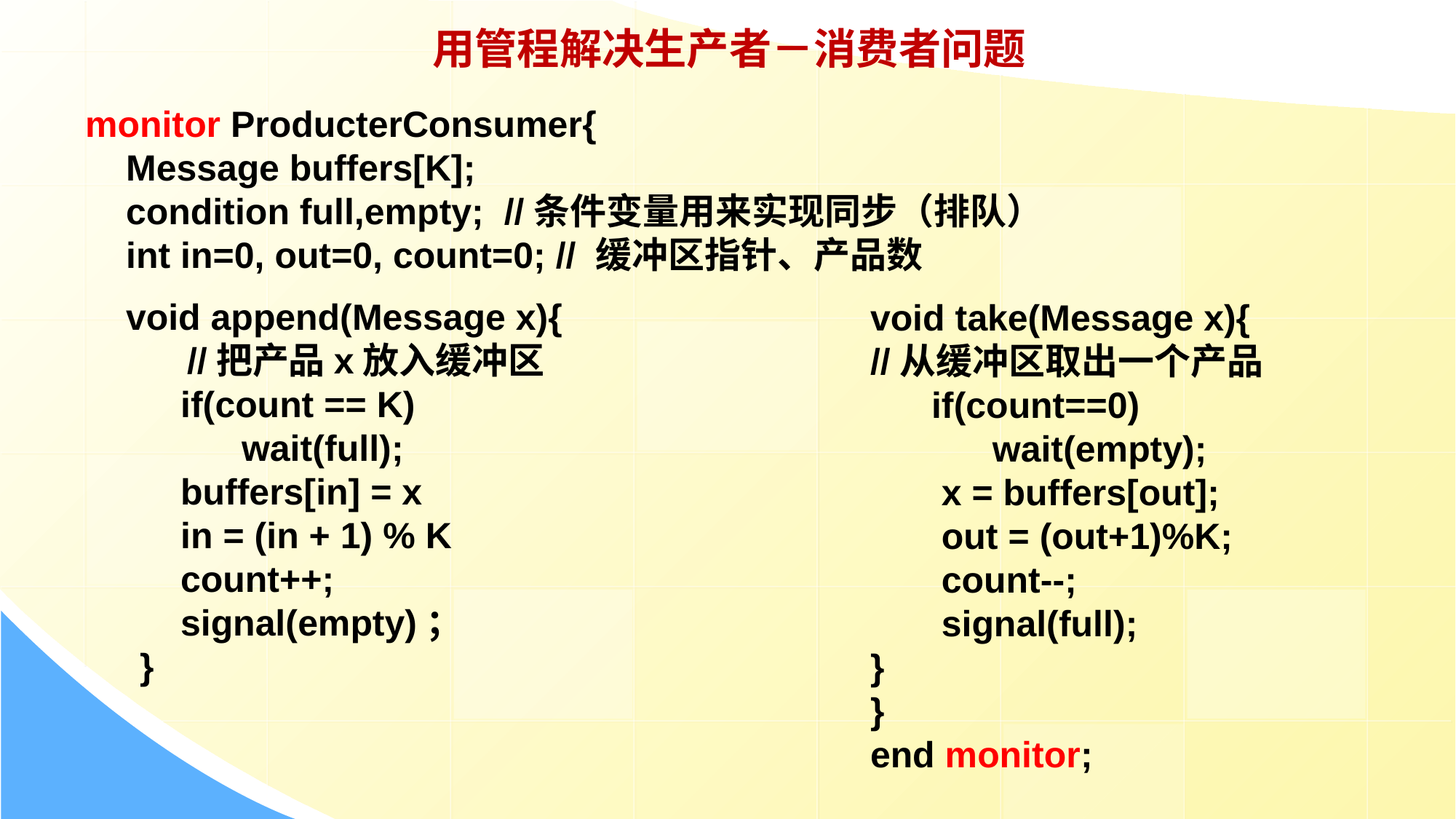

用管程解决生产者－消费者问题
monitor ProducterConsumer{
    Message buffers[K];
    condition full,empty;  //条件变量用来实现同步（排队）
    int in=0, out=0, count=0; // 缓冲区指针、产品数
    void append(Message x){
          //把产品x放入缓冲区
    if(count == K)
          wait(full);
    buffers[in] = x
    in = (in + 1) % K
    count++;
    signal(empty)；
}
void take(Message x){
//从缓冲区取出一个产品
      if(count==0)
            wait(empty);
       x = buffers[out];
       out = (out+1)%K;
       count--;
       signal(full);
}
}
end monitor;